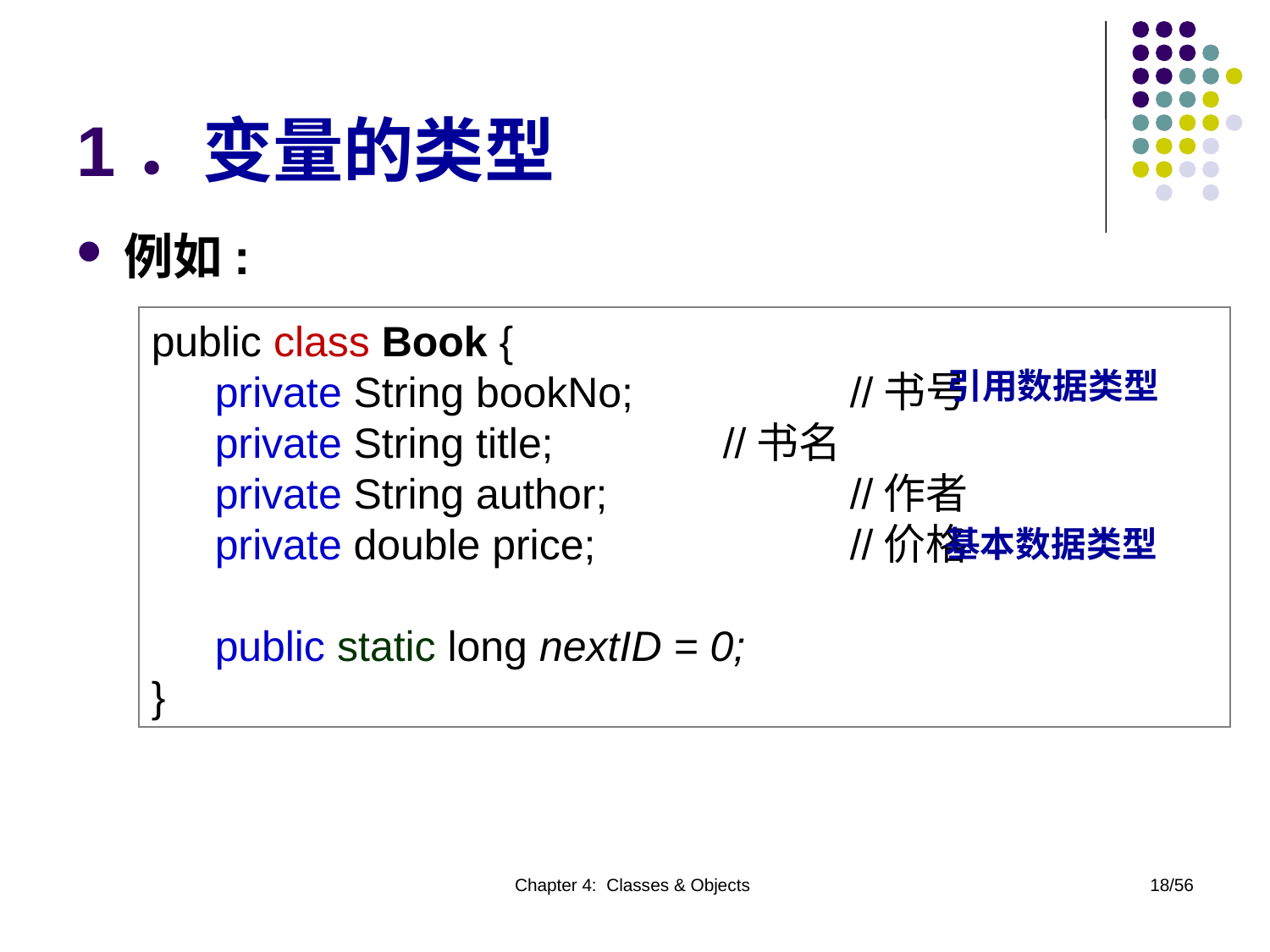

Chapter 4:  Classes & Objects
# 1．变量的类型
例如:

public class Book {
private String bookNo;		//书号
private String title;		//书名
private String author;		//作者
private double price;		//价格

public static long nextID = 0;
}
引用数据类型
基本数据类型
18/56